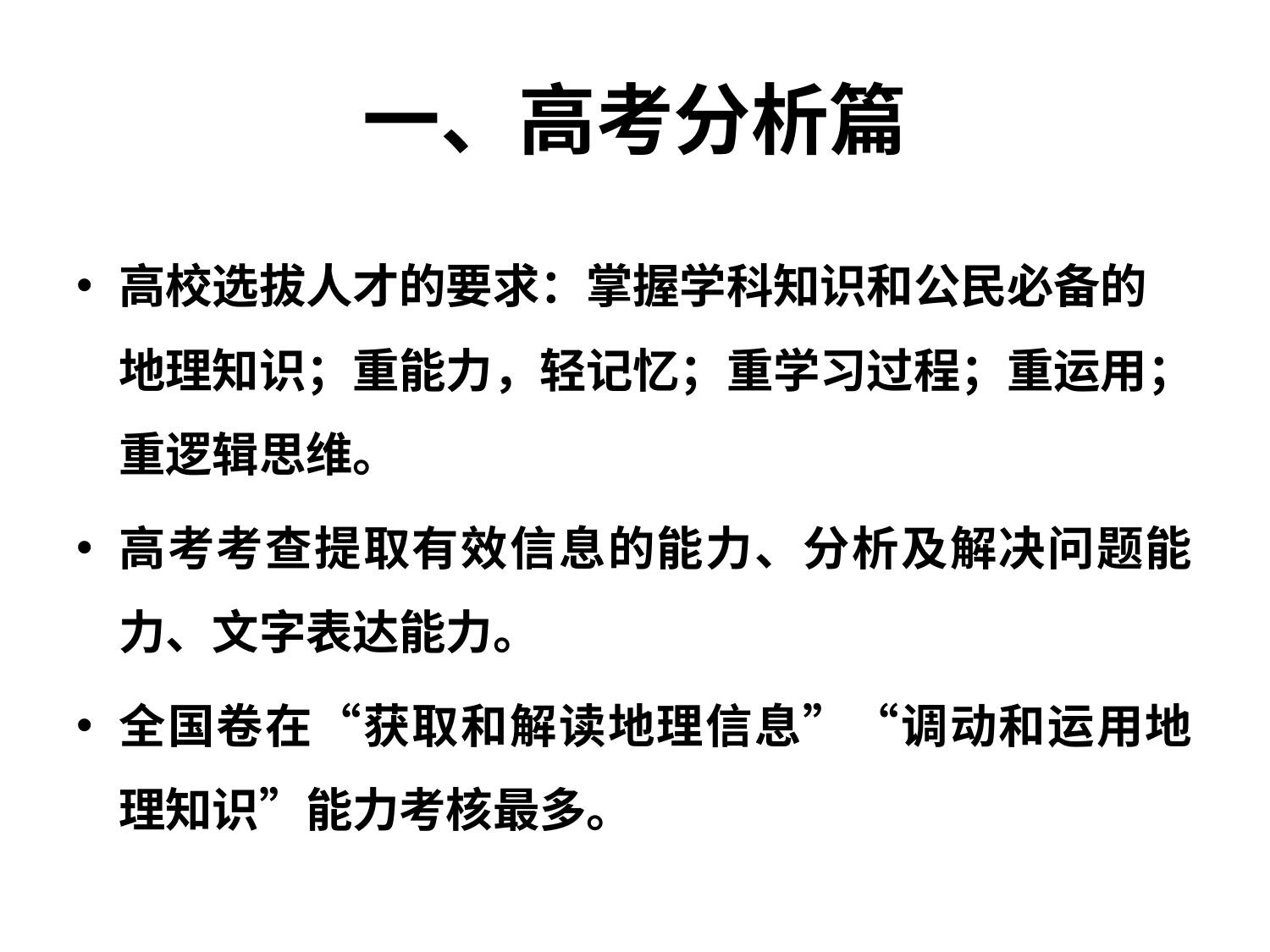

# 一、高考分析篇
高校选拔人才的要求：掌握学科知识和公民必备的地理知识；重能力，轻记忆；重学习过程；重运用；重逻辑思维。
高考考查提取有效信息的能力、分析及解决问题能力、文字表达能力。
全国卷在“获取和解读地理信息”“调动和运用地理知识”能力考核最多。